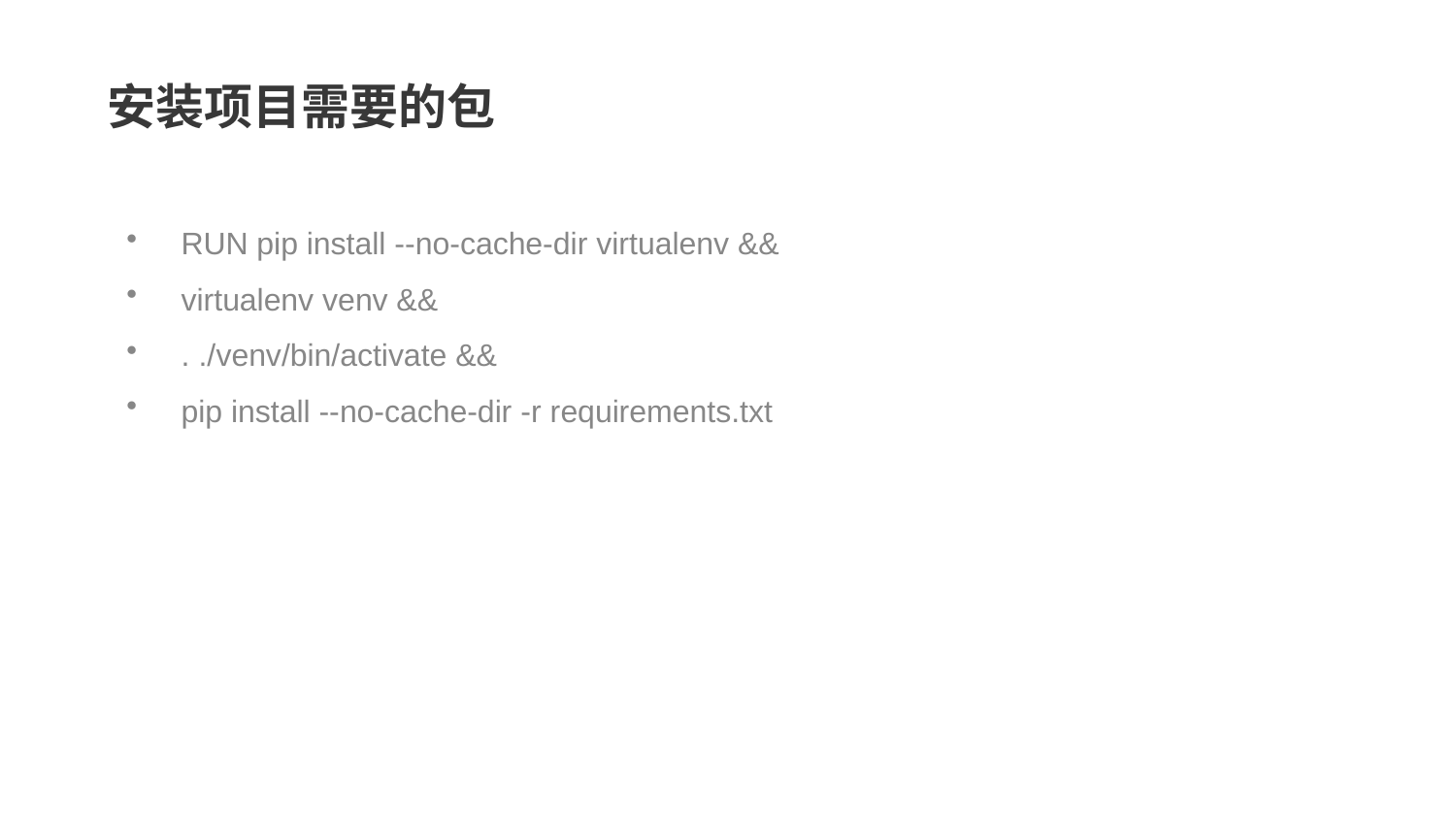

安装项目需要的包
RUN pip install --no-cache-dir virtualenv &&
virtualenv venv &&
. ./venv/bin/activate &&
pip install --no-cache-dir -r requirements.txt